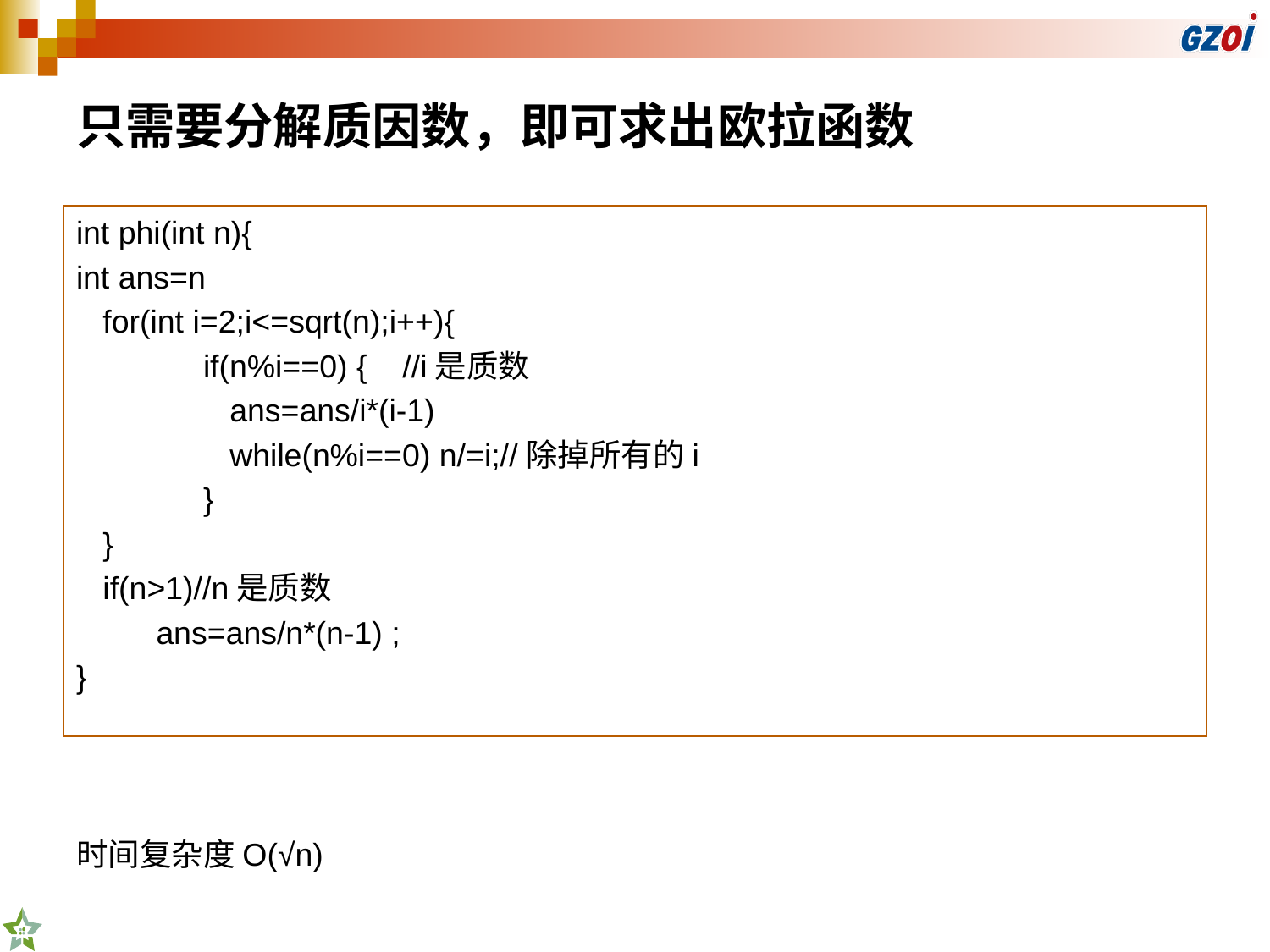

# 只需要分解质因数，即可求出欧拉函数
int phi(int n){
int ans=n
   for(int i=2;i<=sqrt(n);i++){
   	if(n%i==0) {    //i是质数
	   ans=ans/i*(i-1)
	   while(n%i==0) n/=i;//除掉所有的i
   	}
   }
   if(n>1)//n是质数
         ans=ans/n*(n-1) ;
}

时间复杂度O(√n)